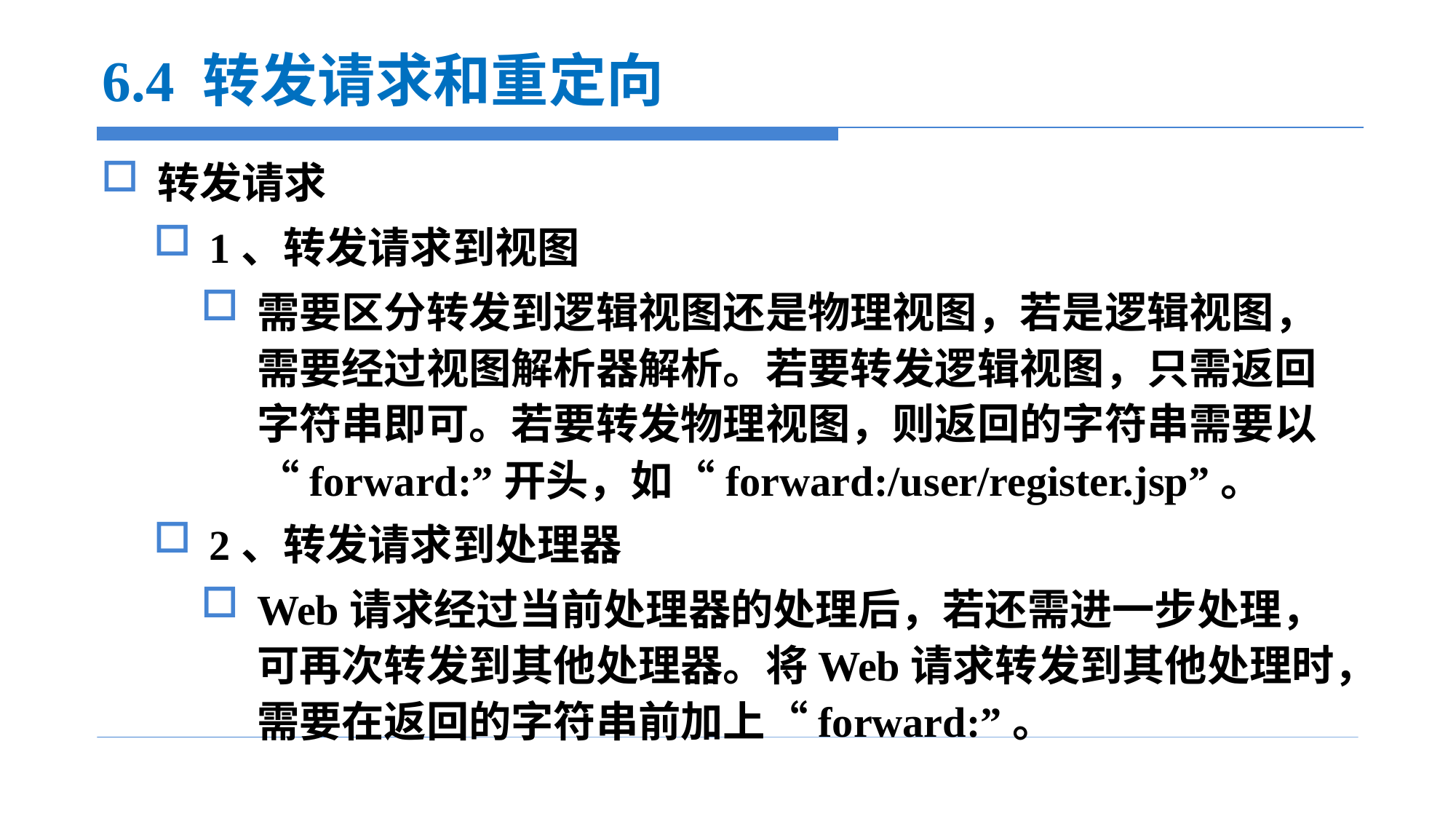

# 6.4 转发请求和重定向
转发请求
1、转发请求到视图
需要区分转发到逻辑视图还是物理视图，若是逻辑视图，需要经过视图解析器解析。若要转发逻辑视图，只需返回字符串即可。若要转发物理视图，则返回的字符串需要以“forward:”开头，如“forward:/user/register.jsp”。
2、转发请求到处理器
Web请求经过当前处理器的处理后，若还需进一步处理，可再次转发到其他处理器。将Web请求转发到其他处理时，需要在返回的字符串前加上“forward:”。
20